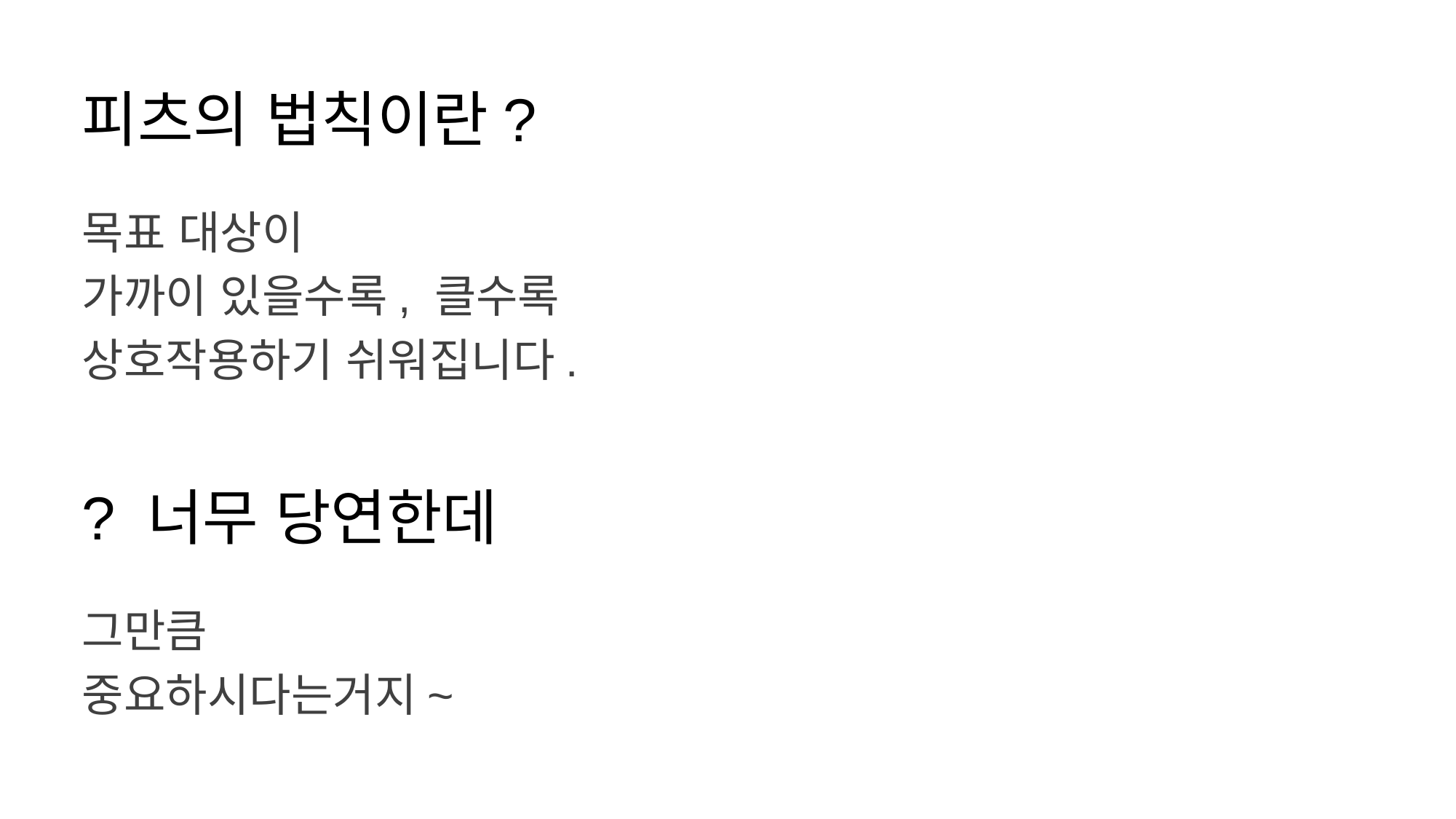

피츠의 법칙이란?
목표 대상이
가까이 있을수록, 클수록
상호작용하기 쉬워집니다.
? 너무 당연한데
그만큼
중요하시다는거지~